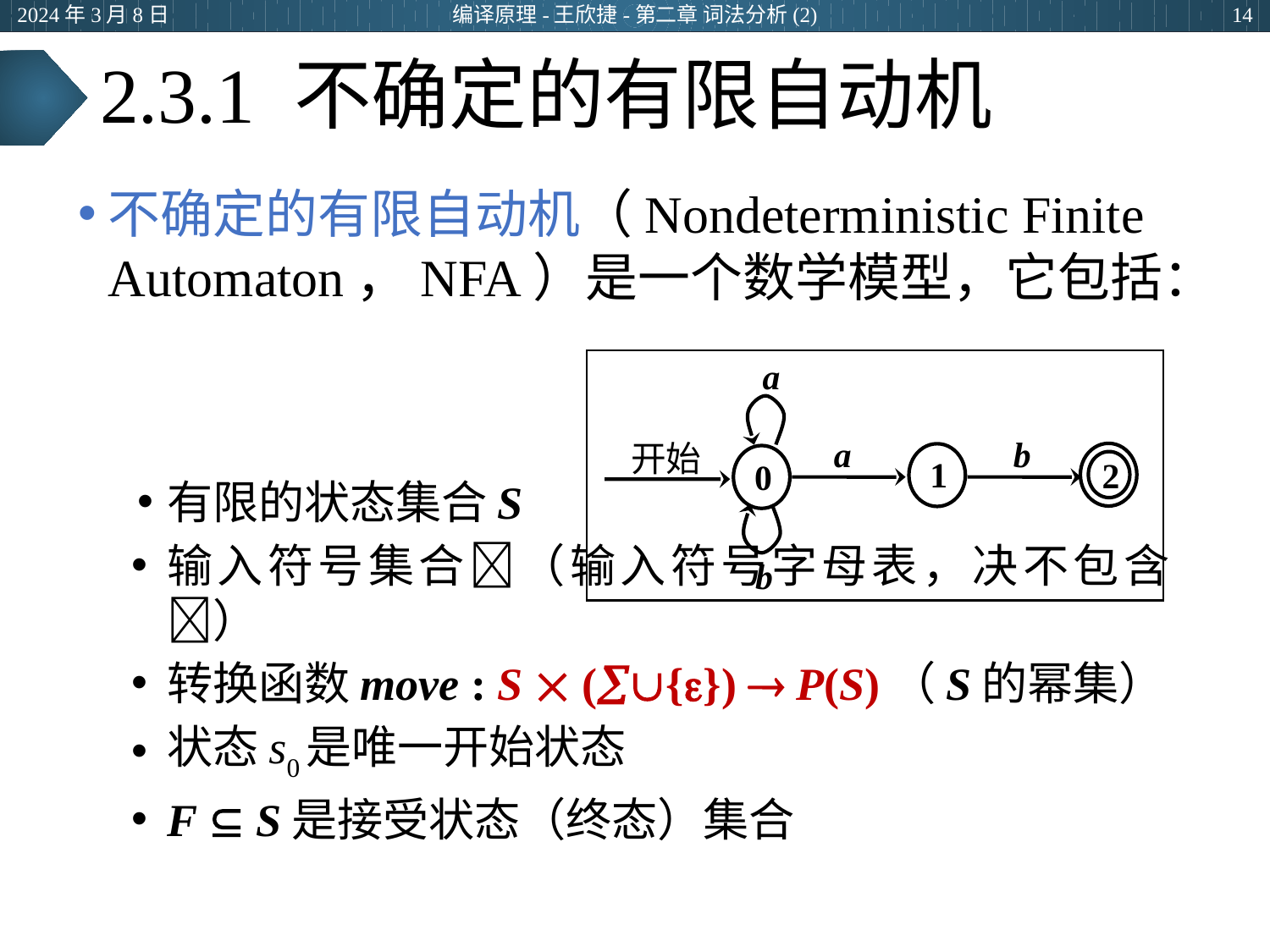

2024年3月8日
编译原理-王欣捷-第二章 词法分析(2)
14
# 2.3.1 不确定的有限自动机
不确定的有限自动机（Nondeterministic Finite Automaton，NFA）是一个数学模型，它包括：

有限的状态集合S
输入符号集合∑（输入符号字母表，决不包含ε）
转换函数move : S × (∑∪{ε}) → P(S)（S的幂集）
状态s0是唯一开始状态
F ⊆ S是接受状态（终态）集合

a

开始
a
b

2
1
0

b